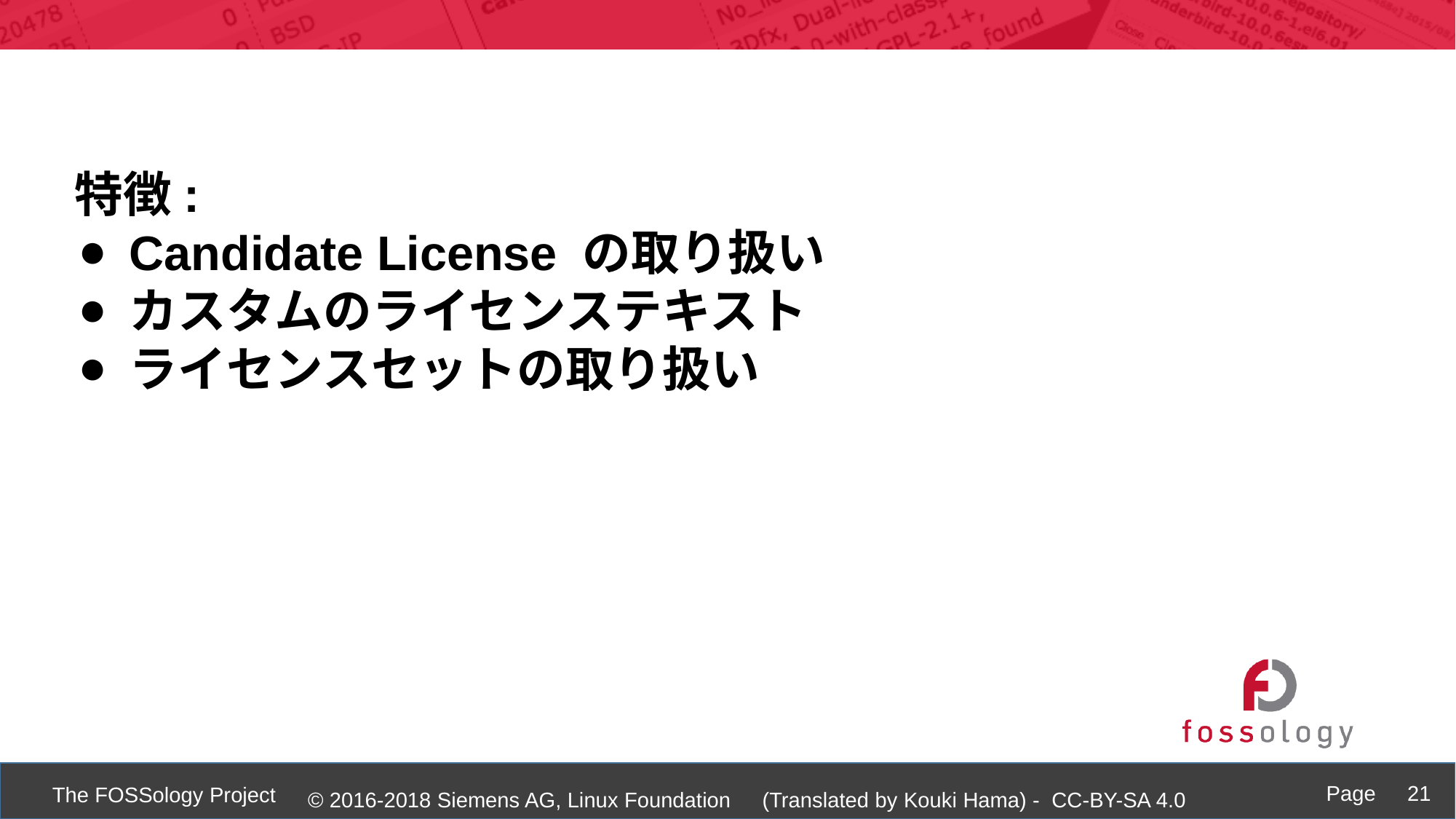

特徴:
Candidate License の取り扱い
カスタムのライセンステキスト
ライセンスセットの取り扱い